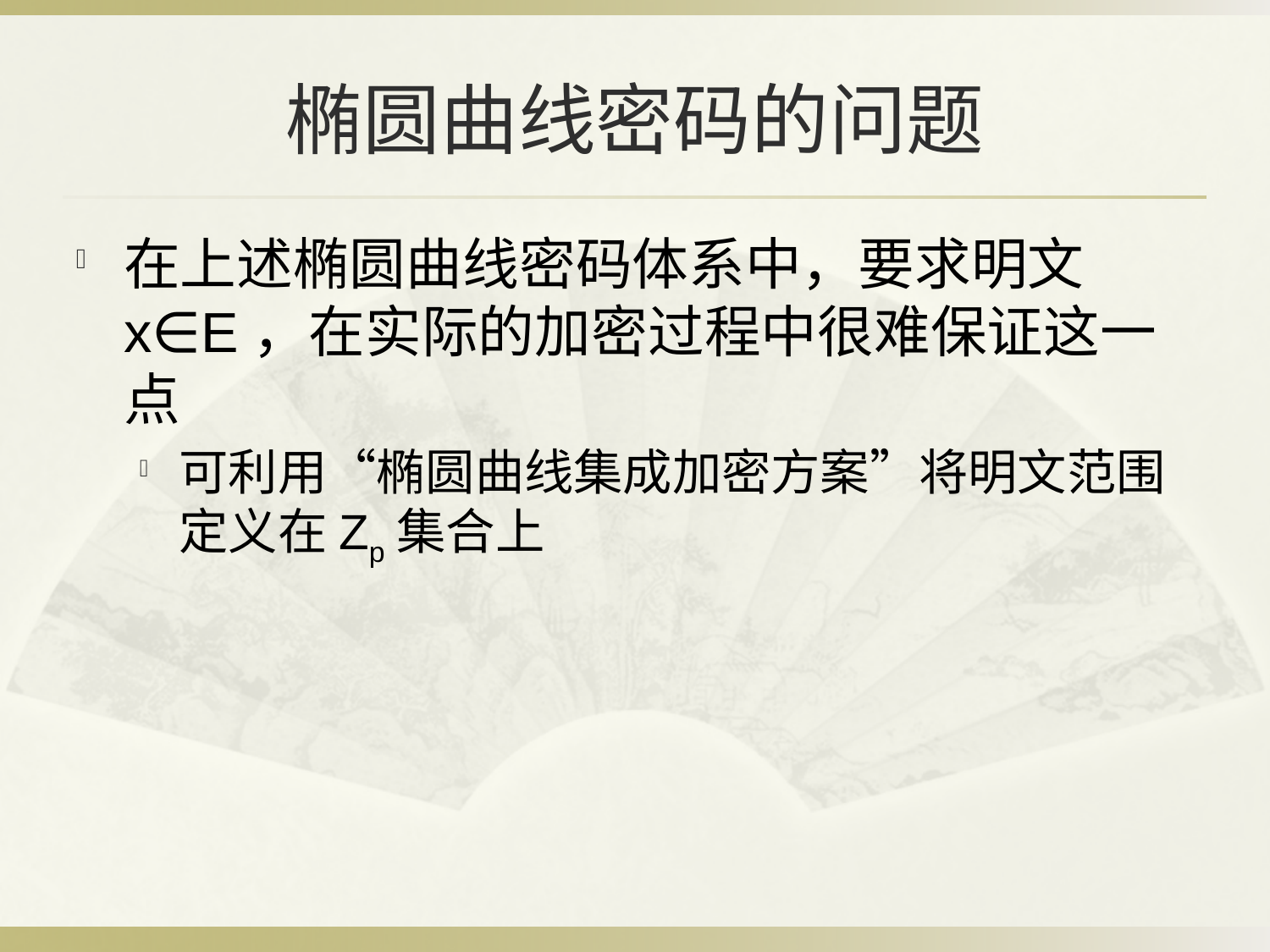

# 椭圆曲线密码的问题
在上述椭圆曲线密码体系中，要求明文x∈E，在实际的加密过程中很难保证这一点
可利用“椭圆曲线集成加密方案”将明文范围定义在Zp集合上